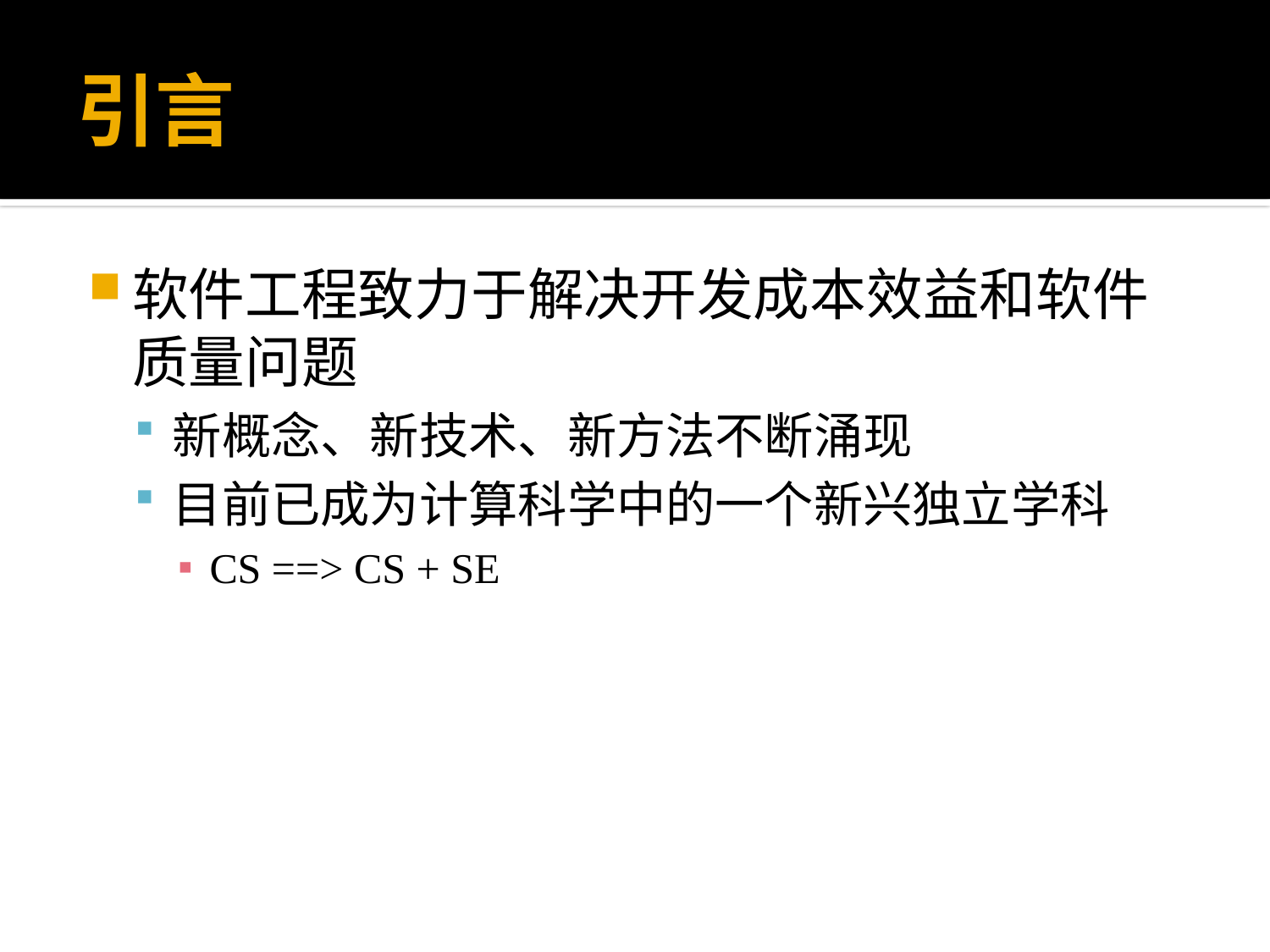

# 引言
软件工程致力于解决开发成本效益和软件质量问题
新概念、新技术、新方法不断涌现
目前已成为计算科学中的一个新兴独立学科
CS ==> CS + SE